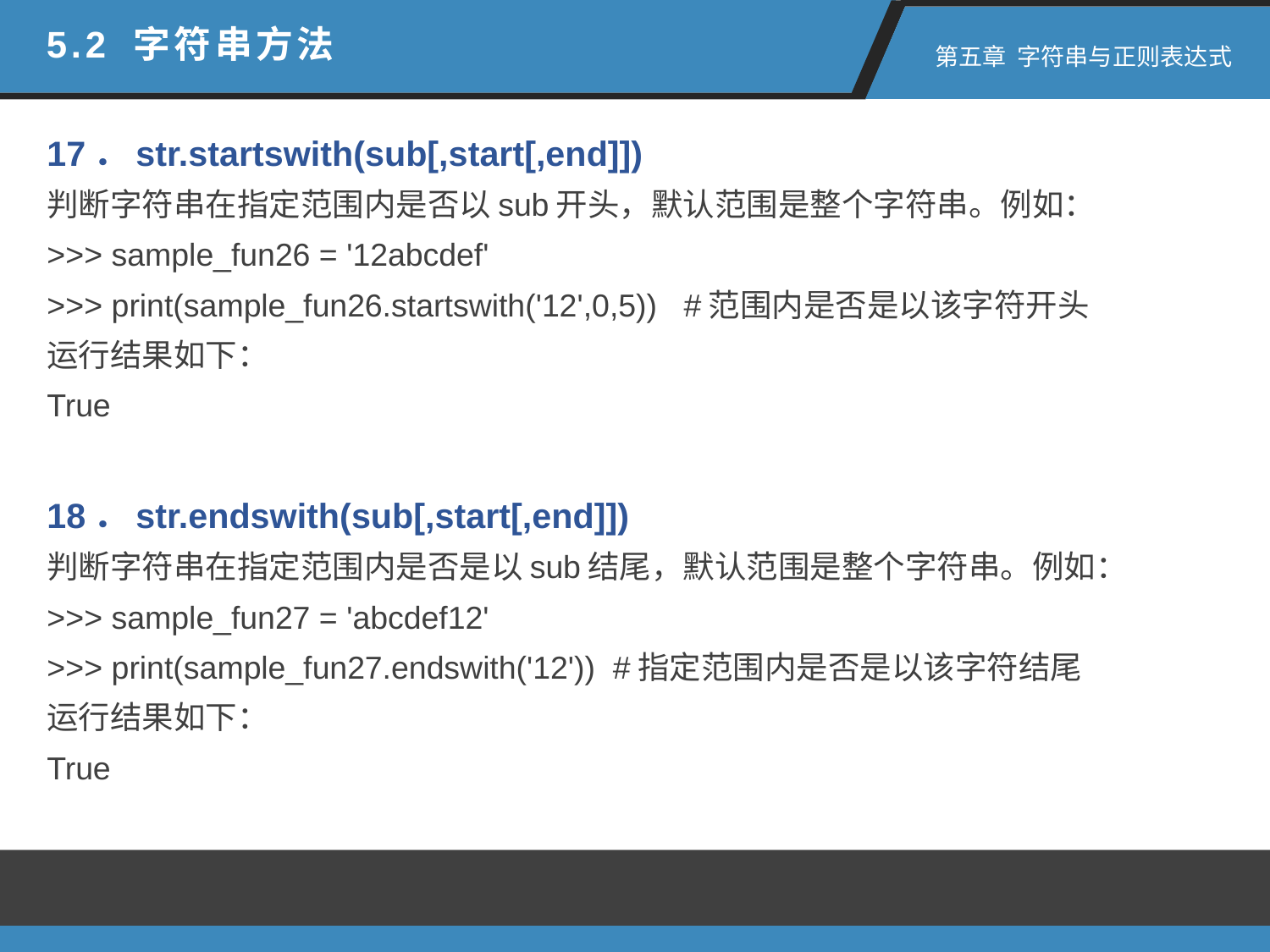

5.2 字符串方法
  第五章  字符串与正则表达式
17．str.startswith(sub[,start[,end]])
判断字符串在指定范围内是否以sub开头，默认范围是整个字符串。例如：
>>> sample_fun26 = '12abcdef'
>>> print(sample_fun26.startswith('12',0,5))   #范围内是否是以该字符开头
运行结果如下：
True

18．str.endswith(sub[,start[,end]])
判断字符串在指定范围内是否是以sub结尾，默认范围是整个字符串。例如：
>>> sample_fun27 = 'abcdef12'
>>> print(sample_fun27.endswith('12'))  #指定范围内是否是以该字符结尾
运行结果如下：
True